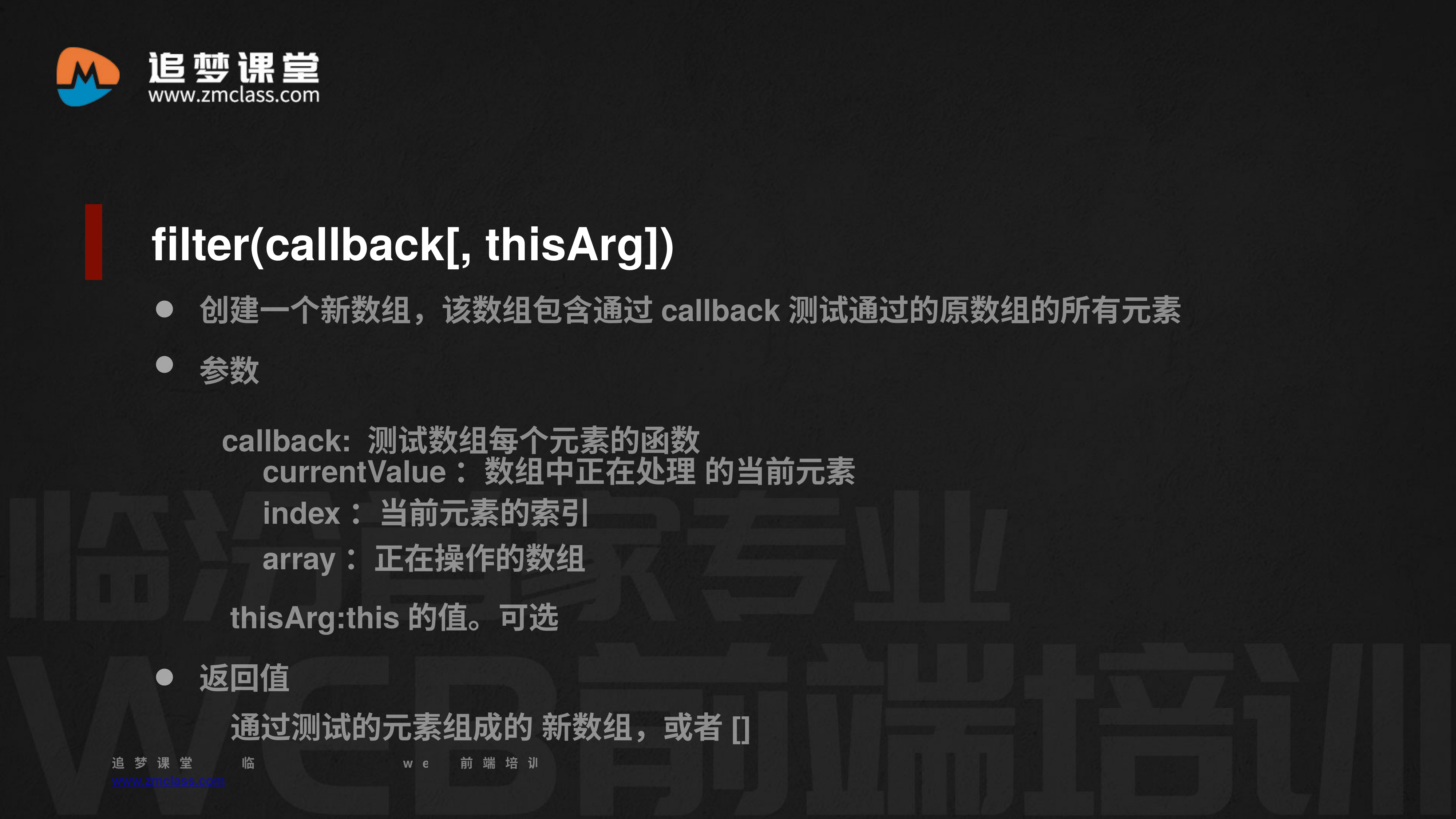

filter(callback[, thisArg])
创建一个新数组，该数组包含通过callback测试通过的原数组的所有元素

参数

callback: 测试数组每个元素的函数

currentValue：数组中正在处理 的当前元素
index：当前元素的索引
array：正在操作的数组
thisArg:this的值。可选
返回值

通过测试的元素组成的 新数组，或者[]
追梦课堂   临汾首家专业的web前端培训机构                                                          www.zmclass.com
29